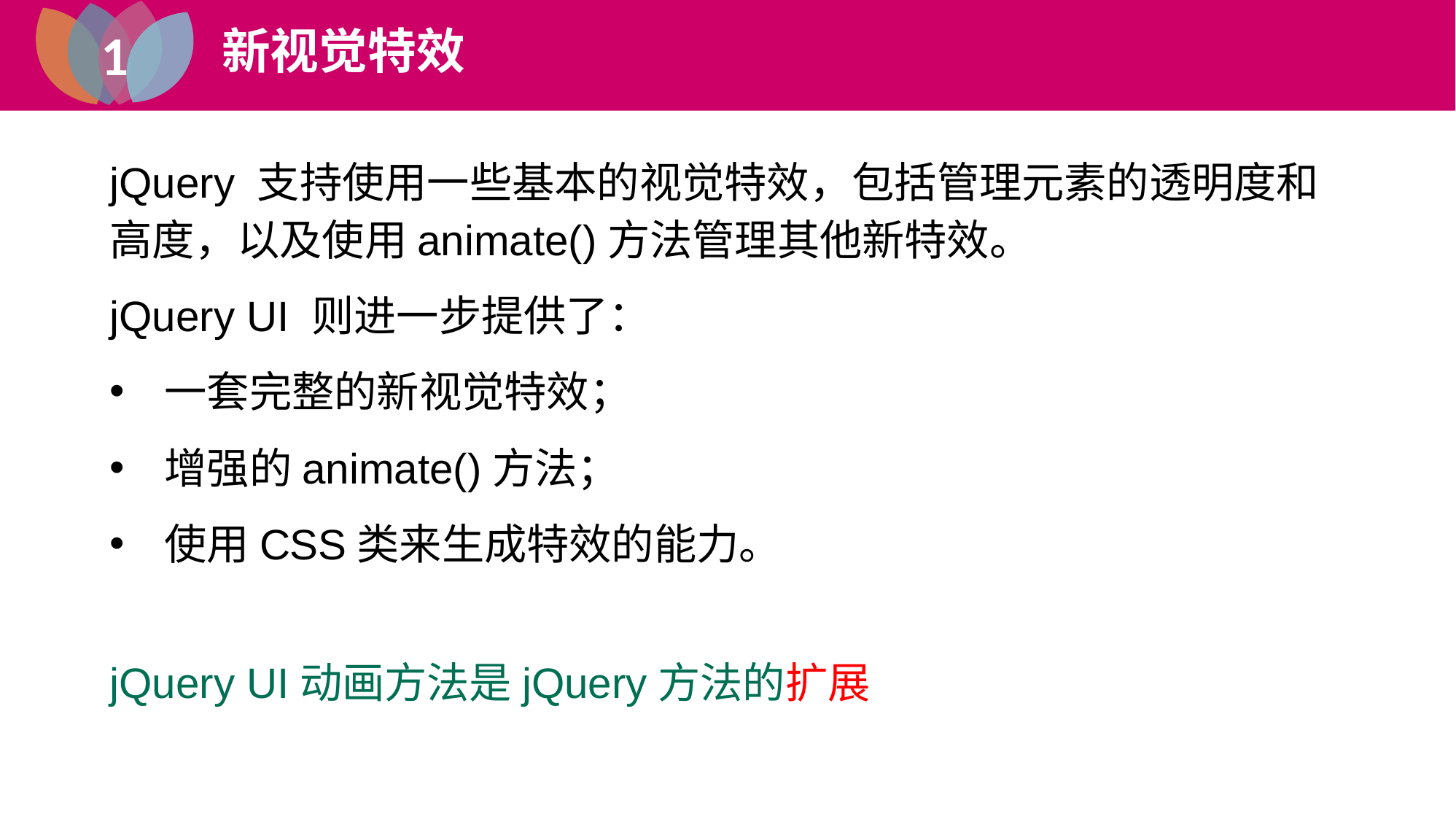

1
新视觉特效
1
jQuery 插件

jQuery 支持使用一些基本的视觉特效，包括管理元素的透明度和高度，以及使用animate()方法管理其他新特效。
jQuery UI 则进一步提供了：
一套完整的新视觉特效；
增强的animate()方法；
使用CSS类来生成特效的能力。

jQuery UI动画方法是jQuery方法的扩展